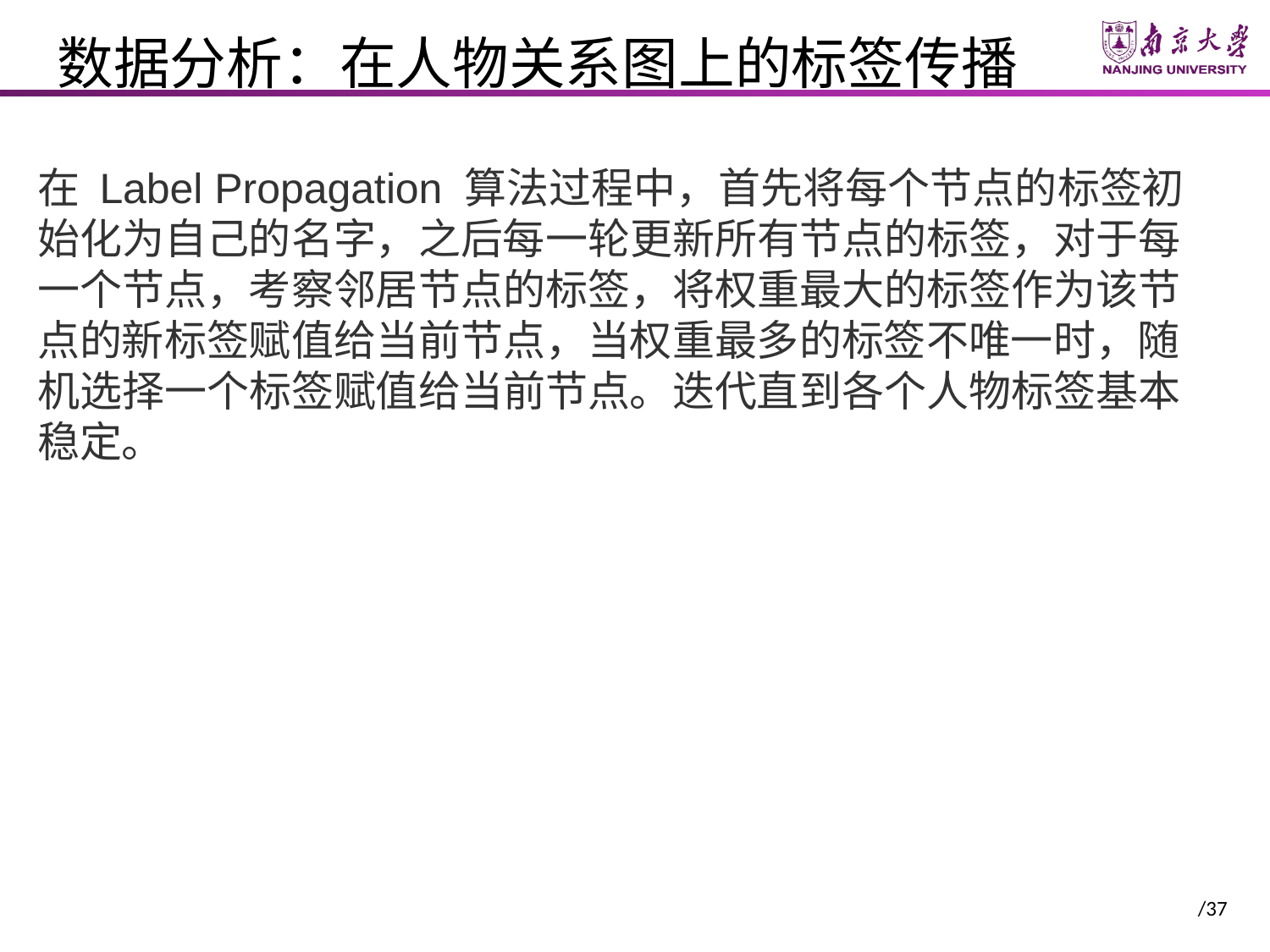

# 数据分析：在人物关系图上的标签传播
在 Label Propagation 算法过程中，首先将每个节点的标签初始化为自己的名字，之后每一轮更新所有节点的标签，对于每一个节点，考察邻居节点的标签，将权重最大的标签作为该节点的新标签赋值给当前节点，当权重最多的标签不唯一时，随机选择一个标签赋值给当前节点。迭代直到各个人物标签基本稳定。